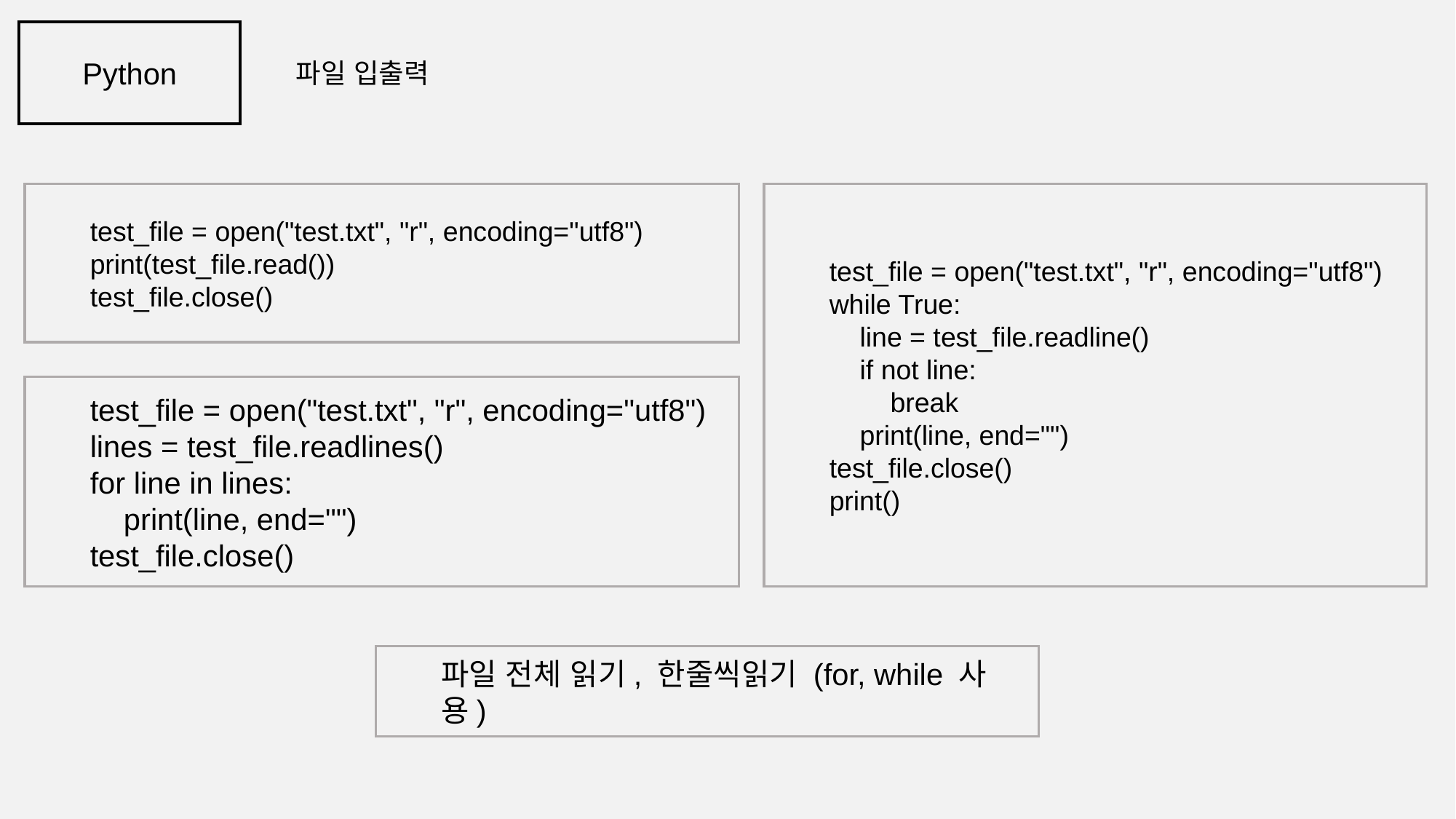

Python
파일 입출력
test_file = open("test.txt", "r", encoding="utf8")
while True:
    line = test_file.readline()
    if not line:
        break
    print(line, end="")
test_file.close()
print()
test_file = open("test.txt", "r", encoding="utf8")
print(test_file.read())
test_file.close()
   '"
test_file = open("test.txt", "r", encoding="utf8")
lines = test_file.readlines()
for line in lines:
    print(line, end="")
test_file.close()
파일 전체 읽기, 한줄씩읽기 (for, while 사용)